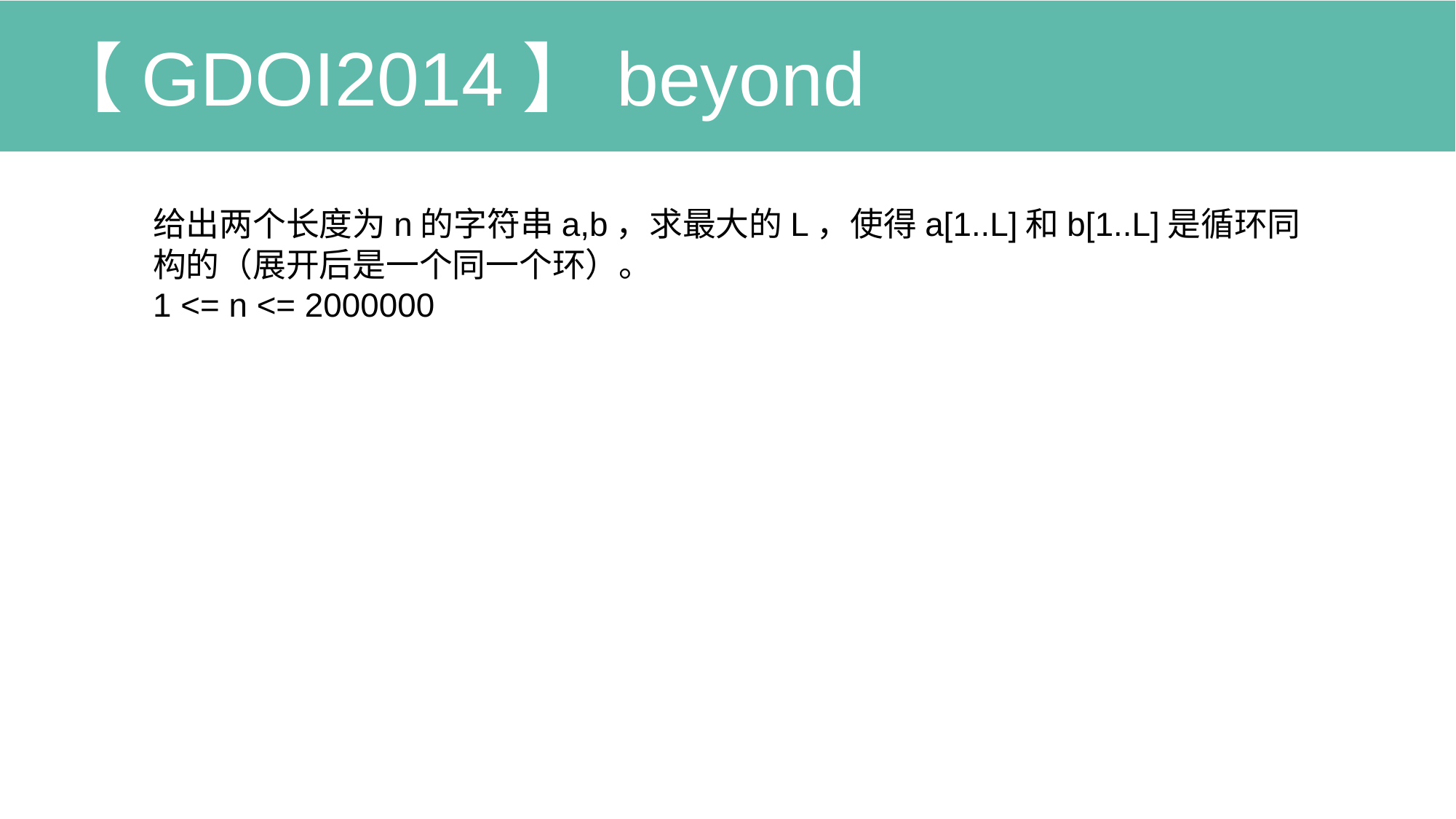

【GDOI2014】beyond
给出两个长度为n的字符串a,b，求最大的L，使得a[1..L]和b[1..L]是循环同构的（展开后是一个同一个环）。
1 <= n <= 2000000